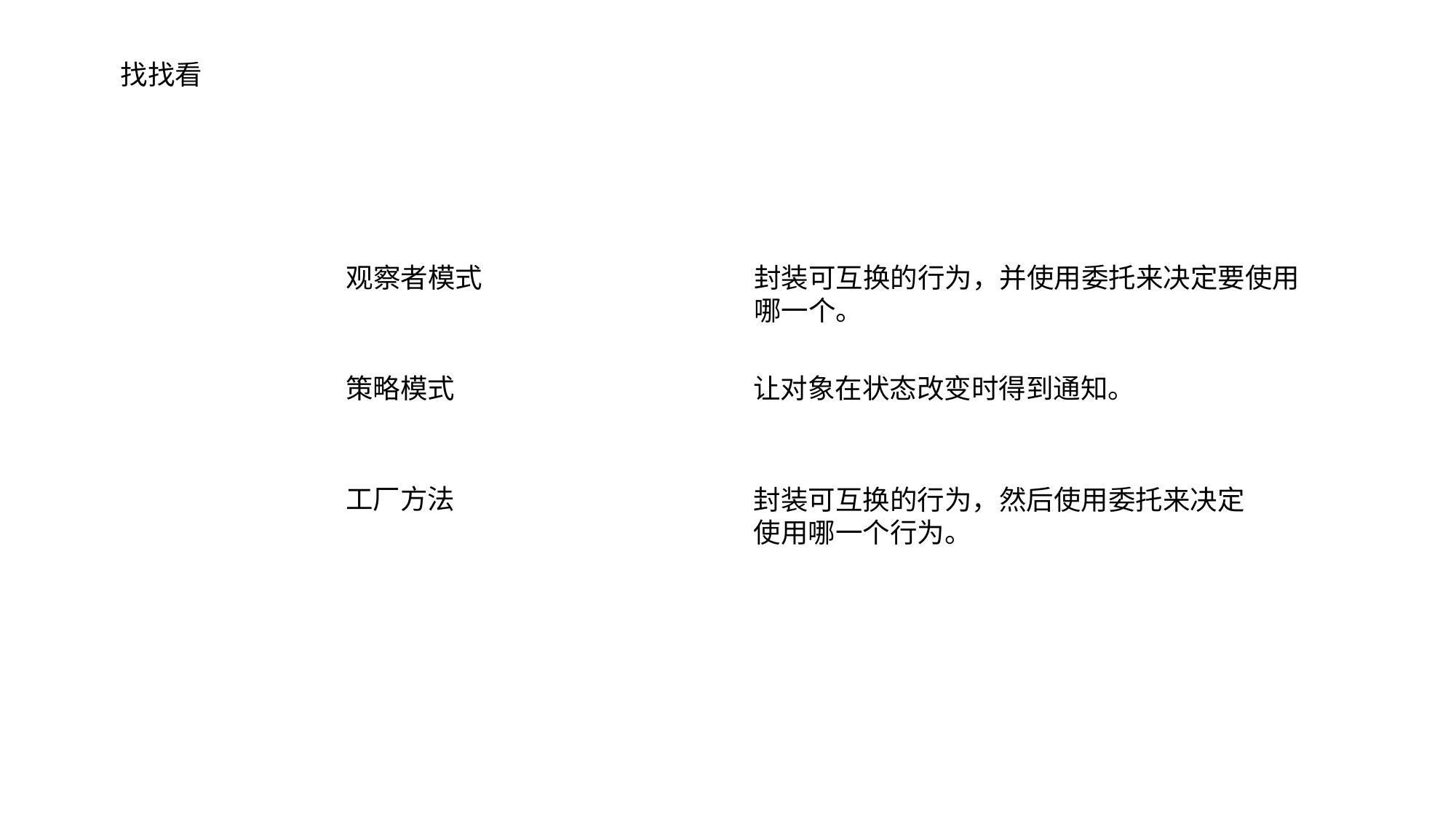

找找看
观察者模式
封装可互换的行为，并使用委托来决定要使用
哪一个。
策略模式
让对象在状态改变时得到通知。
工厂方法
封装可互换的行为，然后使用委托来决定
使用哪一个行为。